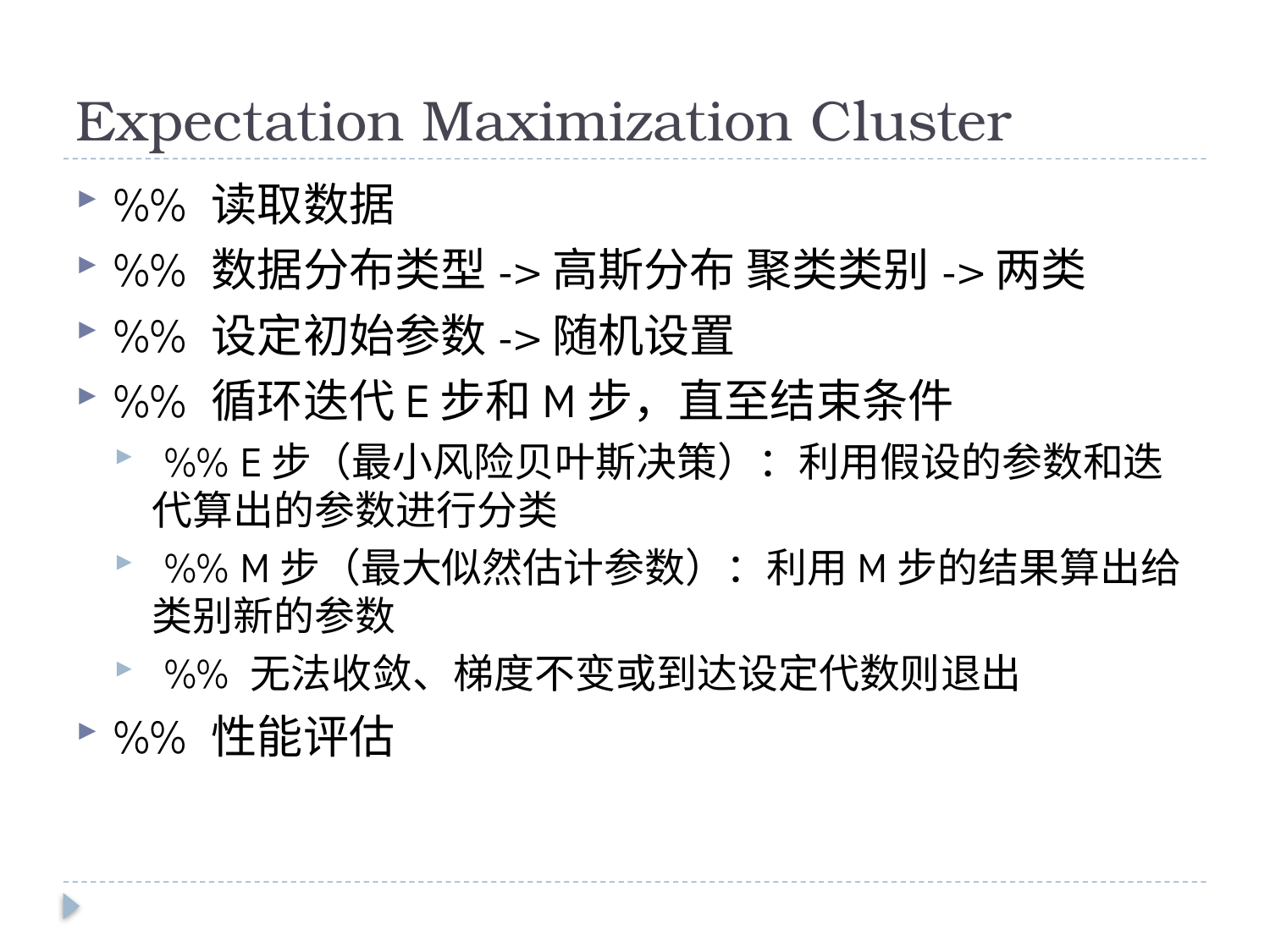

# Expectation Maximization Cluster
%% 读取数据
%% 数据分布类型->高斯分布 聚类类别->两类
%% 设定初始参数->随机设置
%% 循环迭代E步和M步，直至结束条件
 %% E步（最小风险贝叶斯决策）：利用假设的参数和迭代算出的参数进行分类
 %% M步（最大似然估计参数）：利用M步的结果算出给类别新的参数
 %% 无法收敛、梯度不变或到达设定代数则退出
%% 性能评估